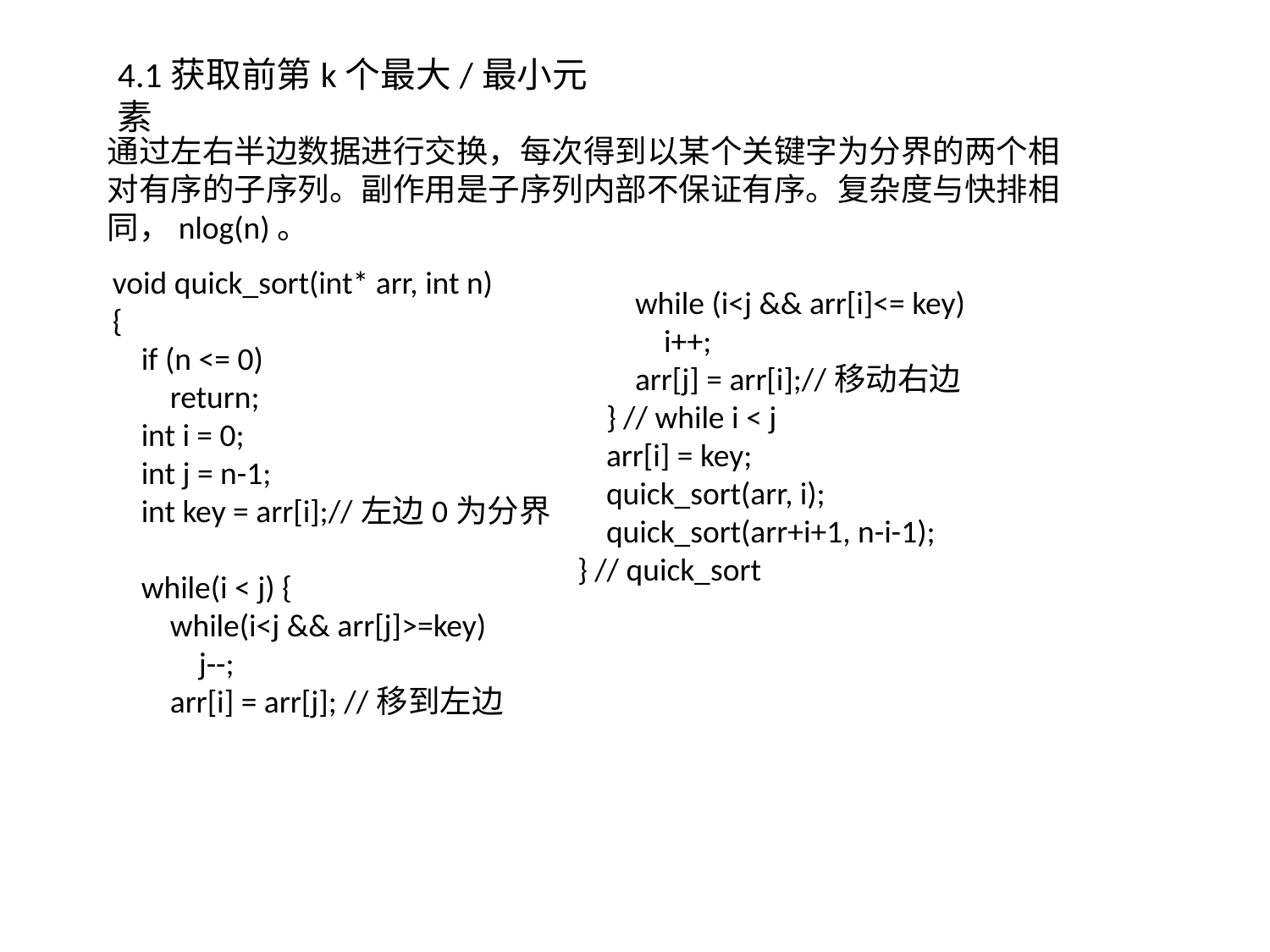

4.1获取前第k个最大/最小元素
通过左右半边数据进行交换，每次得到以某个关键字为分界的两个相对有序的子序列。副作用是子序列内部不保证有序。复杂度与快排相同，nlog(n)。
void quick_sort(int* arr, int n)
{
    if (n <= 0)
        return;
    int i = 0;
    int j = n-1;
    int key = arr[i];//左边0为分界

    while(i < j) {
        while(i<j && arr[j]>=key)
            j--;
        arr[i] = arr[j]; //移到左边
        while (i<j && arr[i]<= key)
            i++;
        arr[j] = arr[i];//移动右边
    } // while i < j
    arr[i] = key;
    quick_sort(arr, i);
    quick_sort(arr+i+1, n-i-1);
} // quick_sort